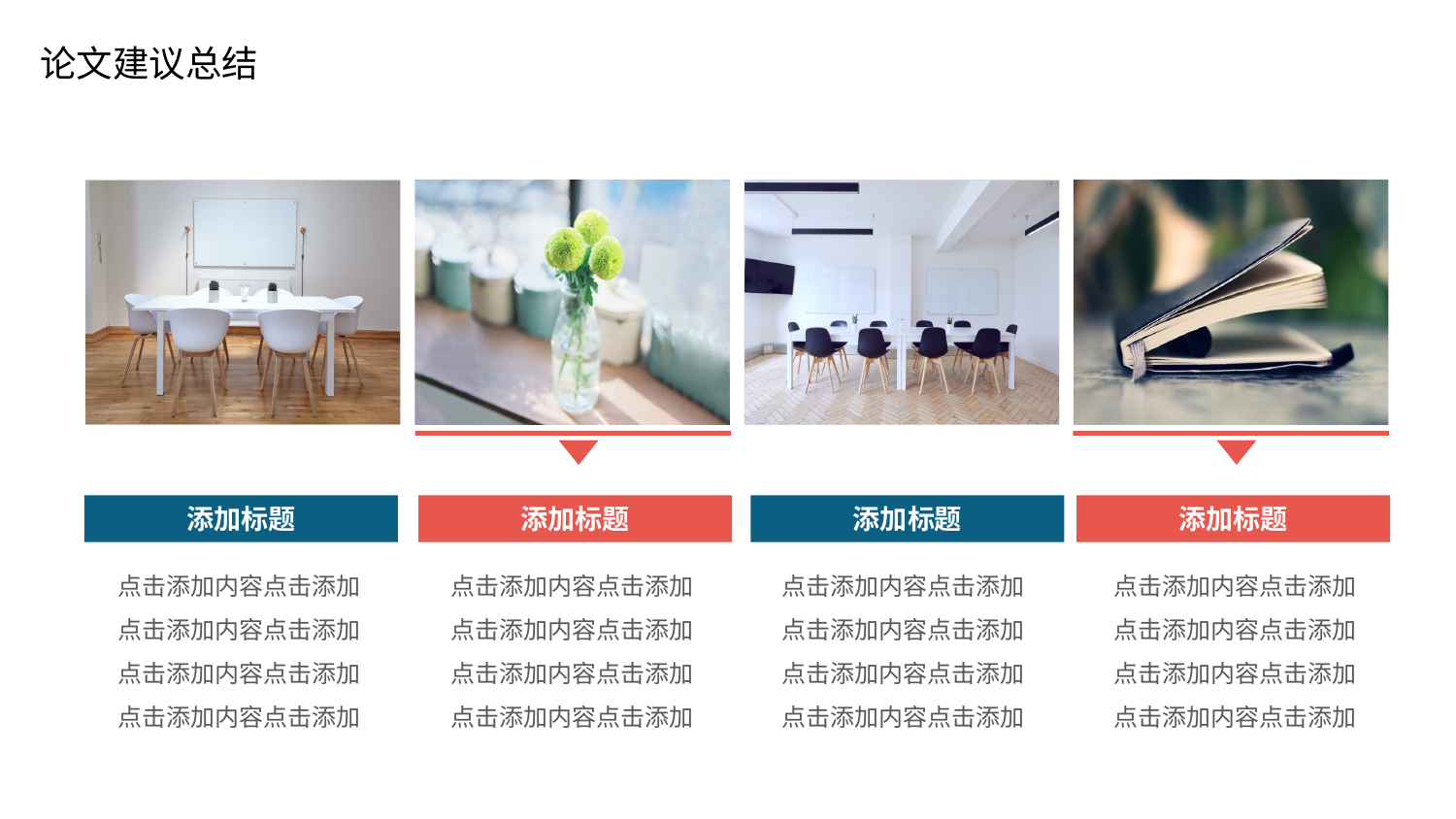

添加标题
添加标题
添加标题
添加标题
点击添加内容点击添加
点击添加内容点击添加
点击添加内容点击添加
点击添加内容点击添加
点击添加内容点击添加
点击添加内容点击添加
点击添加内容点击添加
点击添加内容点击添加
点击添加内容点击添加
点击添加内容点击添加
点击添加内容点击添加
点击添加内容点击添加
点击添加内容点击添加
点击添加内容点击添加
点击添加内容点击添加
点击添加内容点击添加